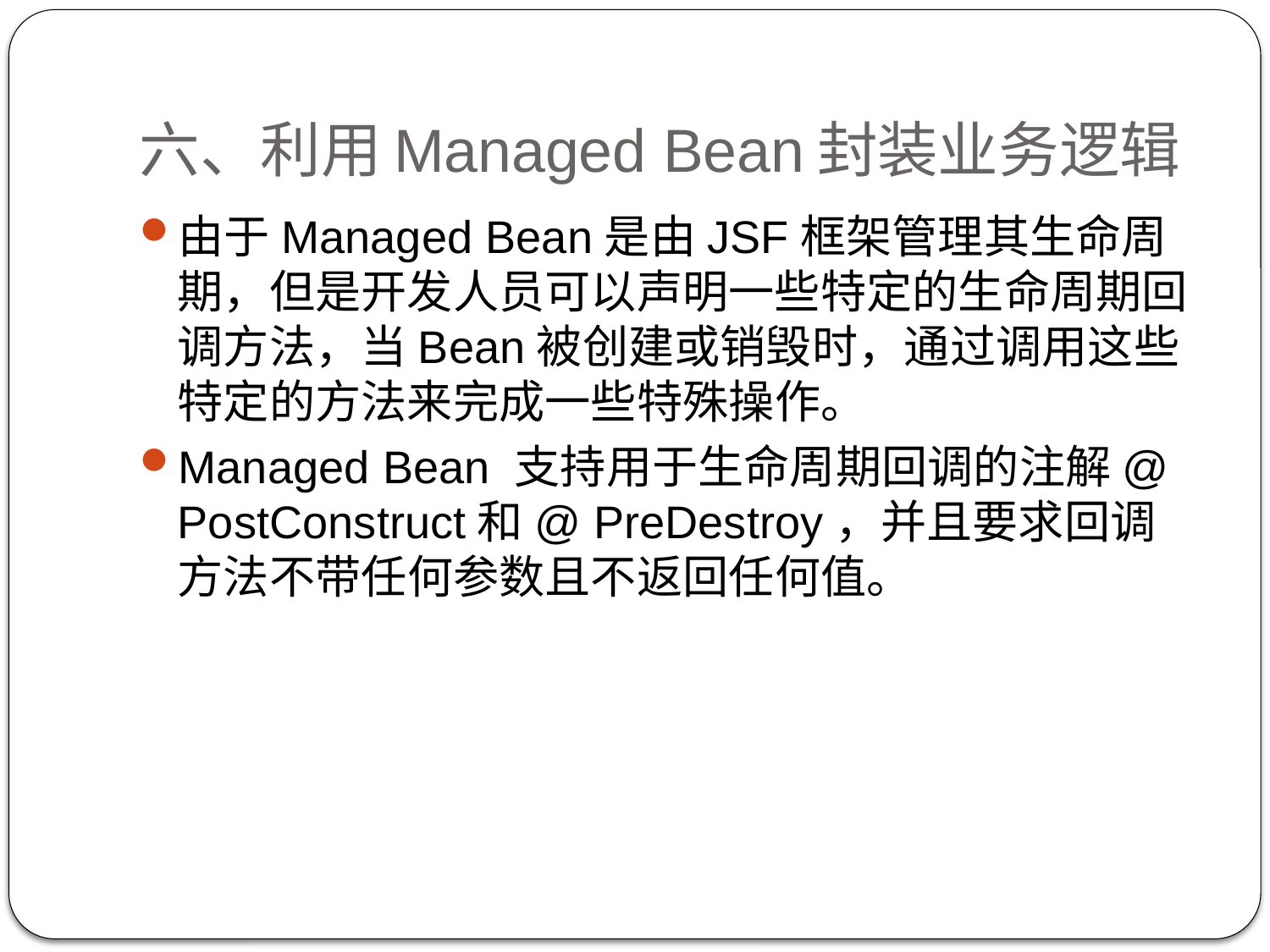

# 六、利用Managed Bean封装业务逻辑
由于Managed Bean是由JSF框架管理其生命周期，但是开发人员可以声明一些特定的生命周期回调方法，当Bean被创建或销毁时，通过调用这些特定的方法来完成一些特殊操作。
Managed Bean 支持用于生命周期回调的注解@ PostConstruct和@ PreDestroy，并且要求回调方法不带任何参数且不返回任何值。